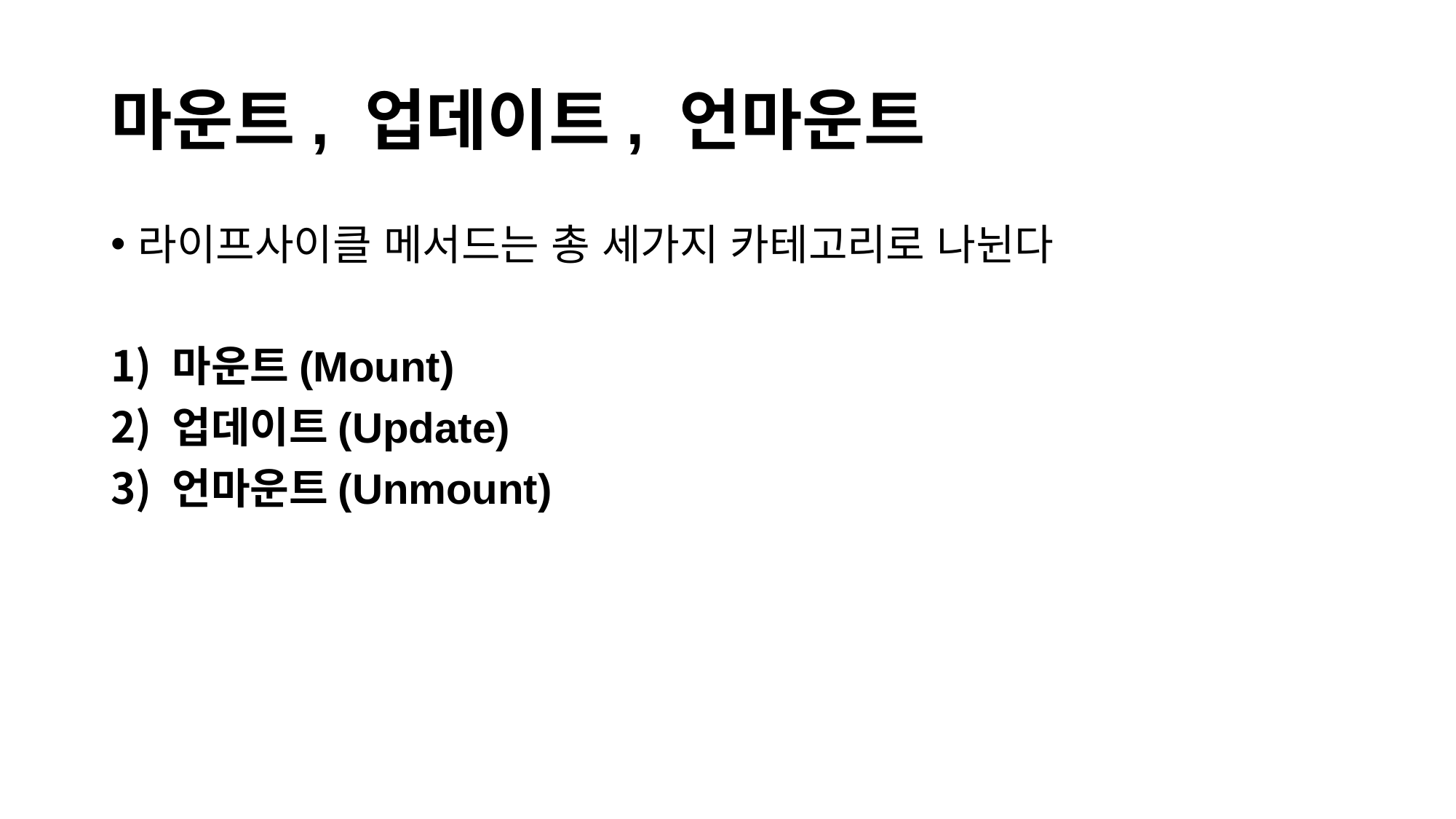

# 마운트, 업데이트, 언마운트
라이프사이클 메서드는 총 세가지 카테고리로 나뉜다

마운트(Mount)
업데이트(Update)
언마운트(Unmount)